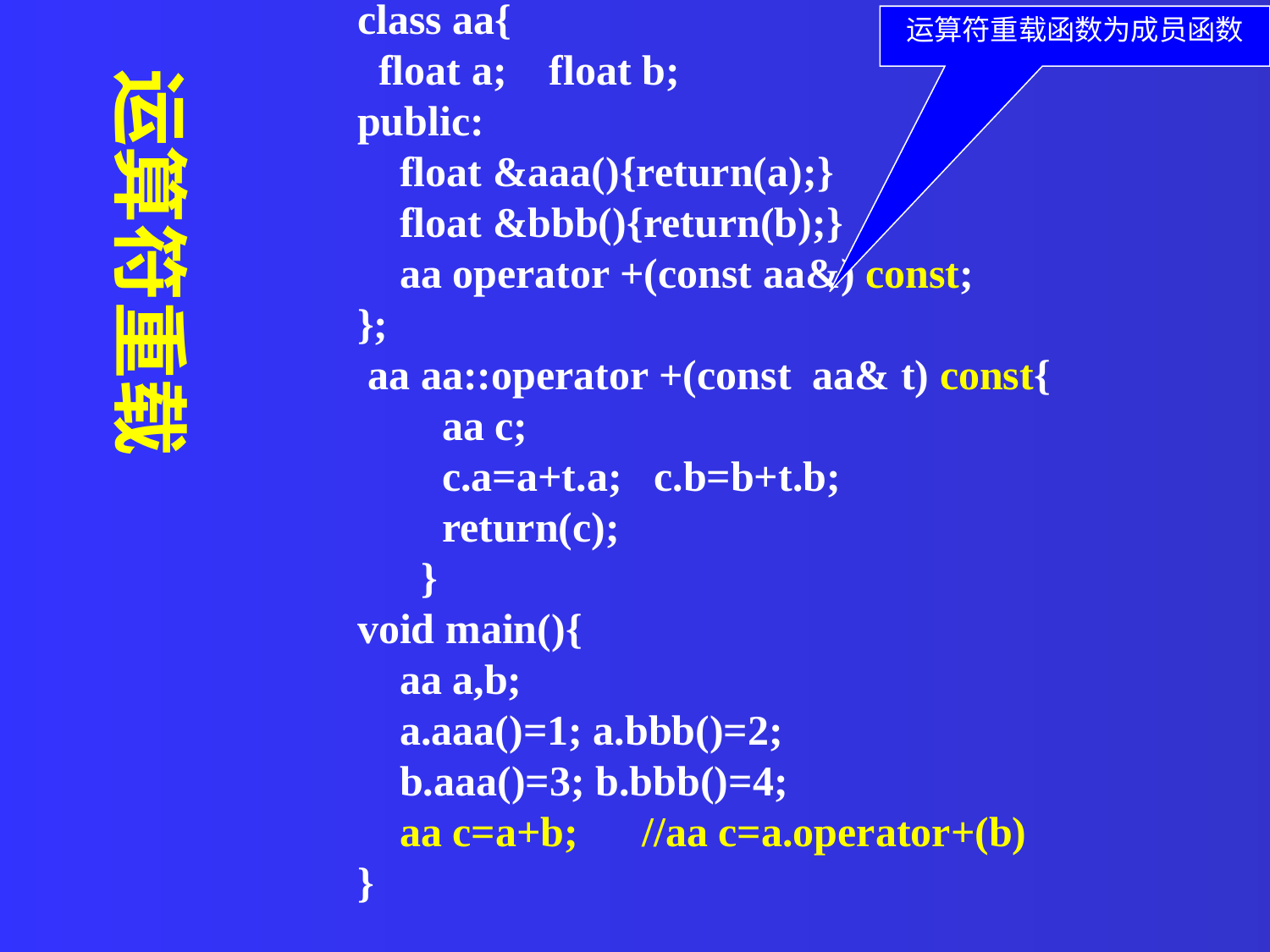

class aa{
  float a;    float b;
public:
    float &aaa(){return(a);}
    float &bbb(){return(b);}
    aa operator +(const aa&) const;
};
 aa aa::operator +(const  aa& t) const{
        aa c;
        c.a=a+t.a;   c.b=b+t.b;
        return(c);
      }
void main(){
    aa a,b;
    a.aaa()=1; a.bbb()=2;
    b.aaa()=3; b.bbb()=4;
    aa c=a+b;      //aa c=a.operator+(b)
}

运算符重载函数为成员函数
运算符重载